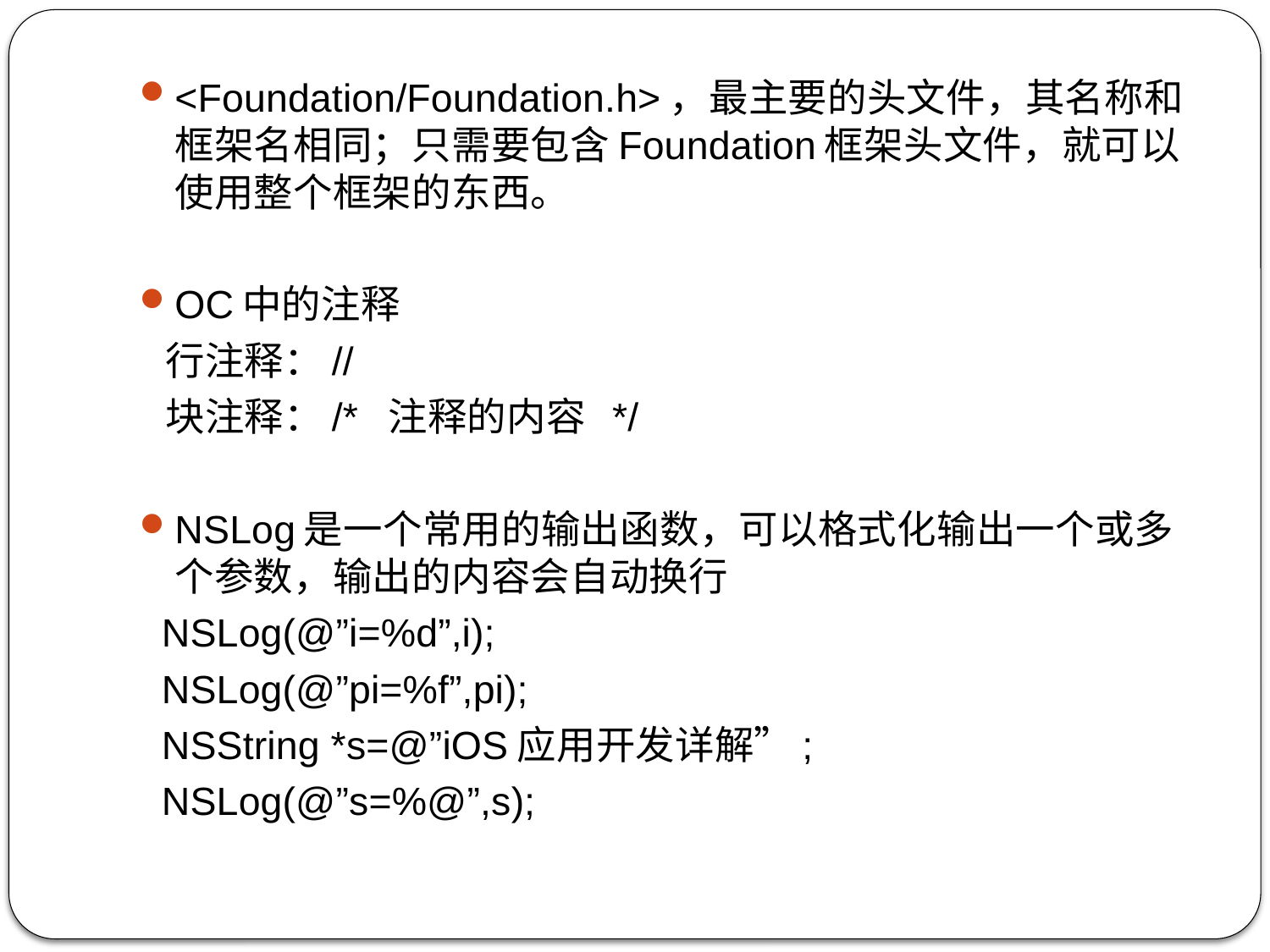

<Foundation/Foundation.h>，最主要的头文件，其名称和框架名相同；只需要包含Foundation框架头文件，就可以使用整个框架的东西。

OC中的注释
  行注释：//
  块注释：/*  注释的内容  */

NSLog是一个常用的输出函数，可以格式化输出一个或多个参数，输出的内容会自动换行
  NSLog(@”i=%d”,i);
  NSLog(@”pi=%f”,pi);
  NSString *s=@”iOS应用开发详解”;
  NSLog(@”s=%@”,s);